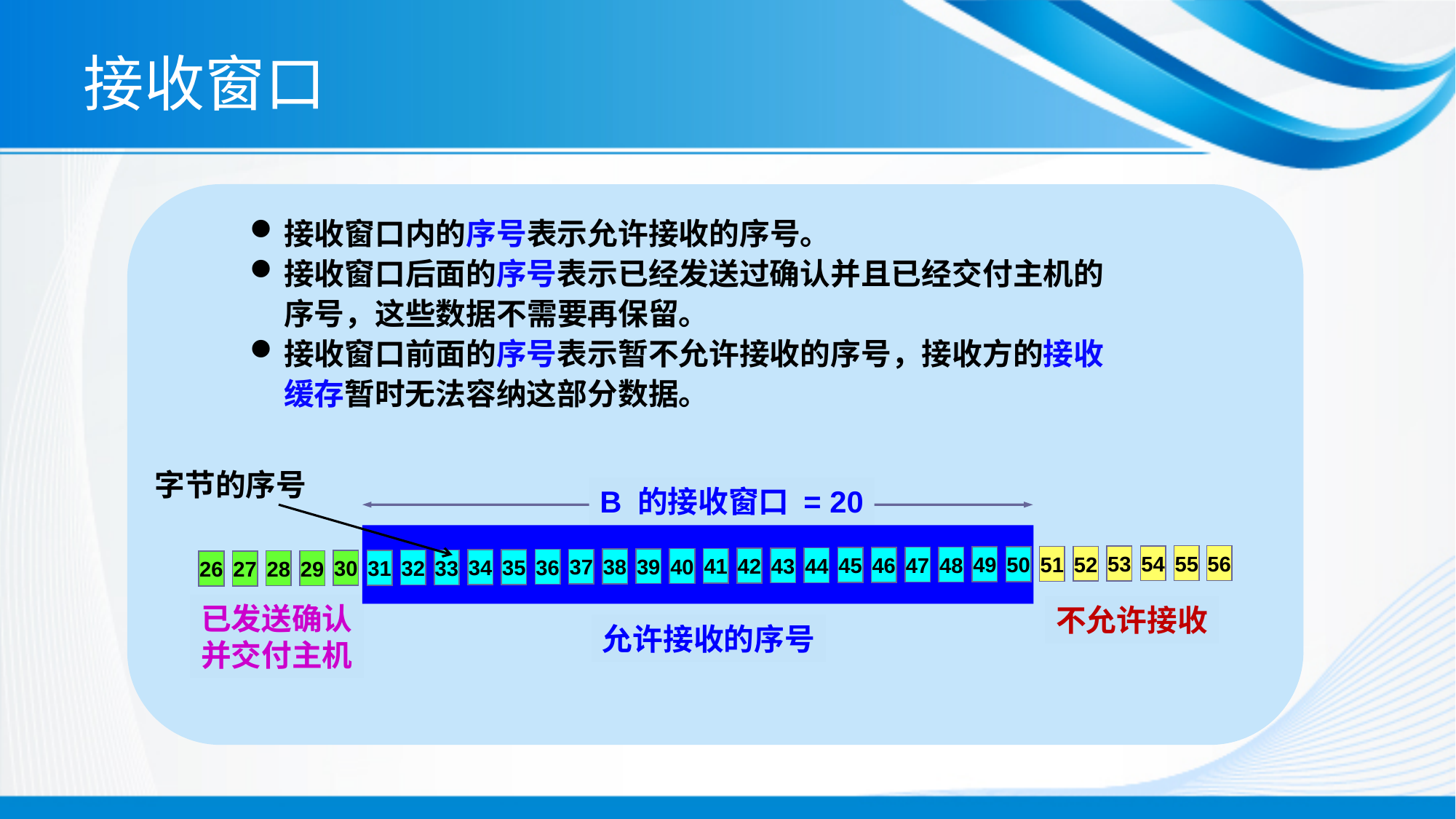

# 接收窗口

接收窗口内的序号表示允许接收的序号。
接收窗口后面的序号表示已经发送过确认并且已经交付主机的序号，这些数据不需要再保留。
接收窗口前面的序号表示暂不允许接收的序号，接收方的接收缓存暂时无法容纳这部分数据。
字节的序号
B 的接收窗口 = 20

55
56
54
53
52
51
50
49
48
47
46
45
44
43
42
41
40
39
38
37
36
35
34
33
32
31
30
29
28
27
26
已发送确认
并交付主机
不允许接收
允许接收的序号